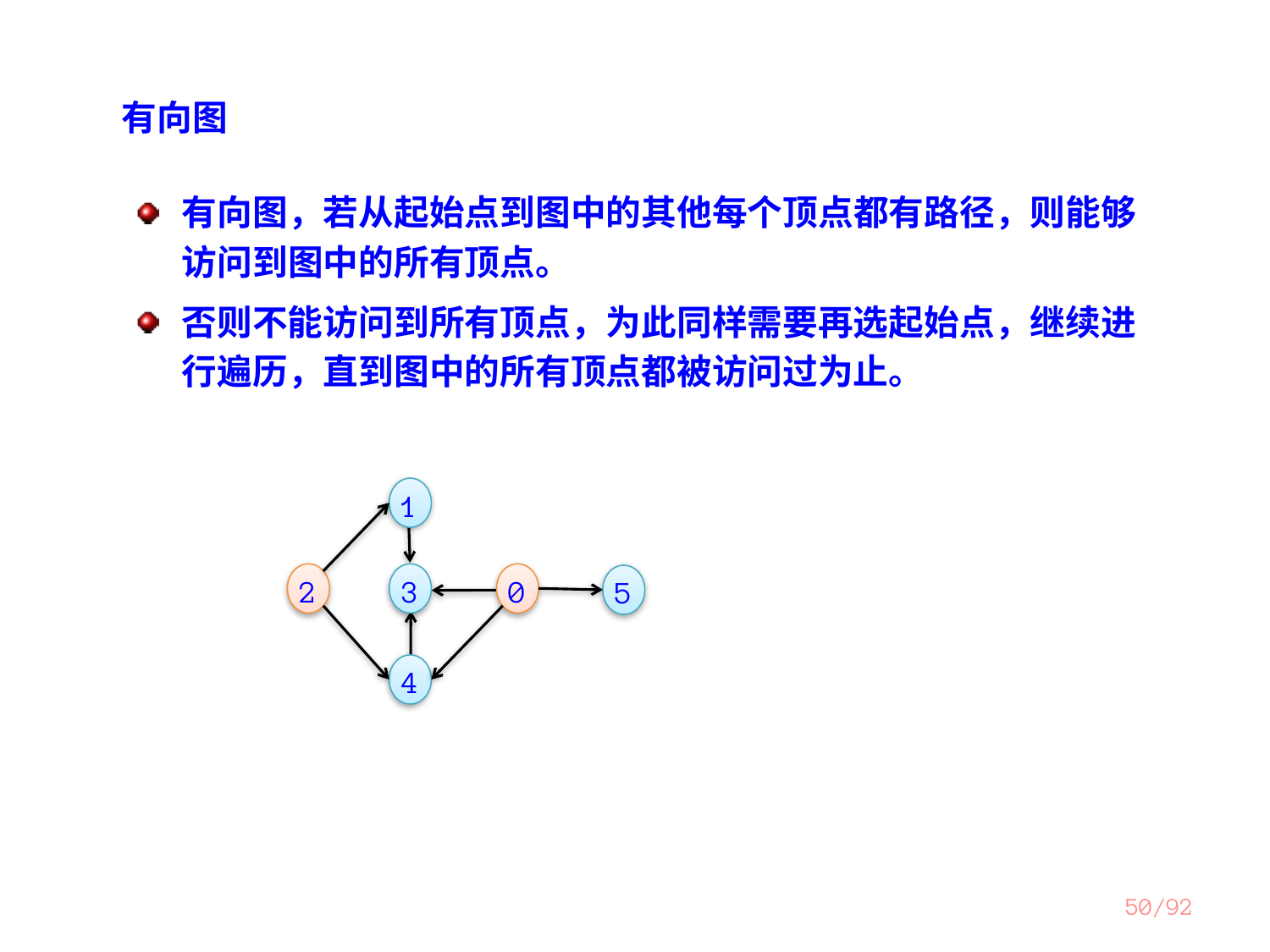

有向图
有向图，若从起始点到图中的其他每个顶点都有路径，则能够访问到图中的所有顶点。
否则不能访问到所有顶点，为此同样需要再选起始点，继续进行遍历，直到图中的所有顶点都被访问过为止。
1

2
3
0
5

4
50/92